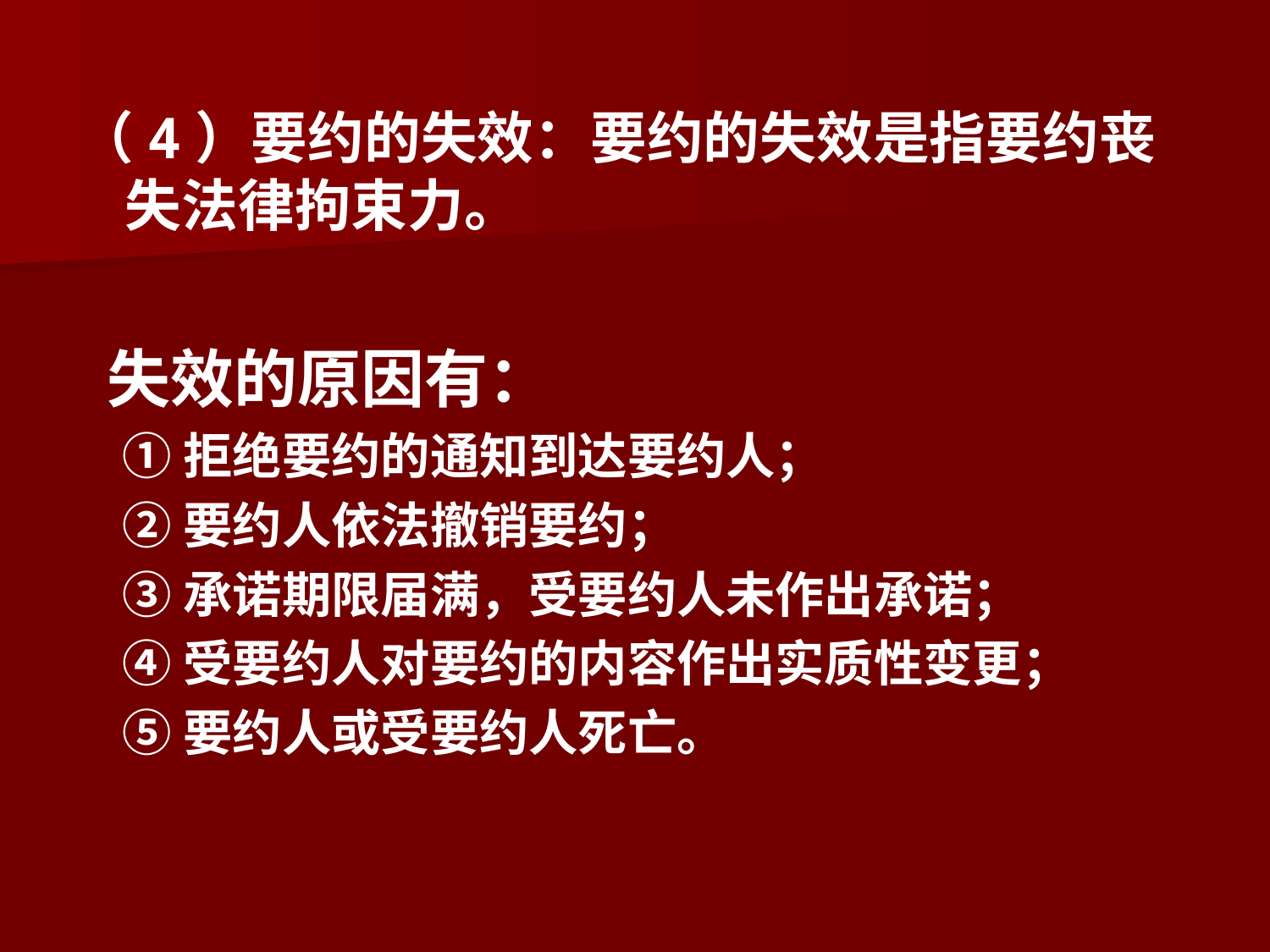

（4）要约的失效：要约的失效是指要约丧失法律拘束力。

 失效的原因有：
    ①拒绝要约的通知到达要约人；
    ②要约人依法撤销要约；
    ③承诺期限届满，受要约人未作出承诺；
    ④受要约人对要约的内容作出实质性变更；
    ⑤要约人或受要约人死亡。
24